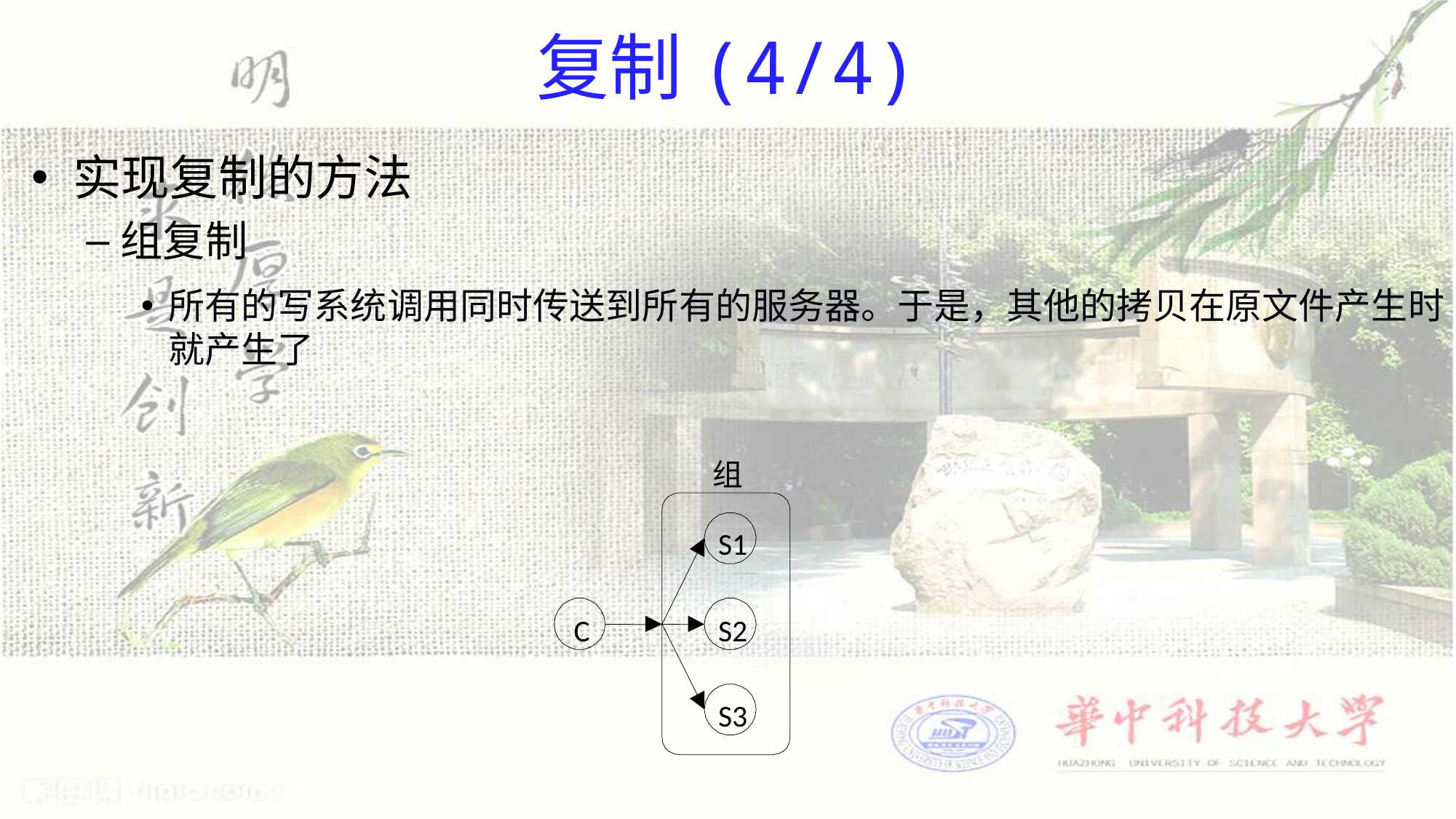

# 复制(4/4)
实现复制的方法
组复制
所有的写系统调用同时传送到所有的服务器。于是，其他的拷贝在原文件产生时就产生了

组

S1

S2

C

S3